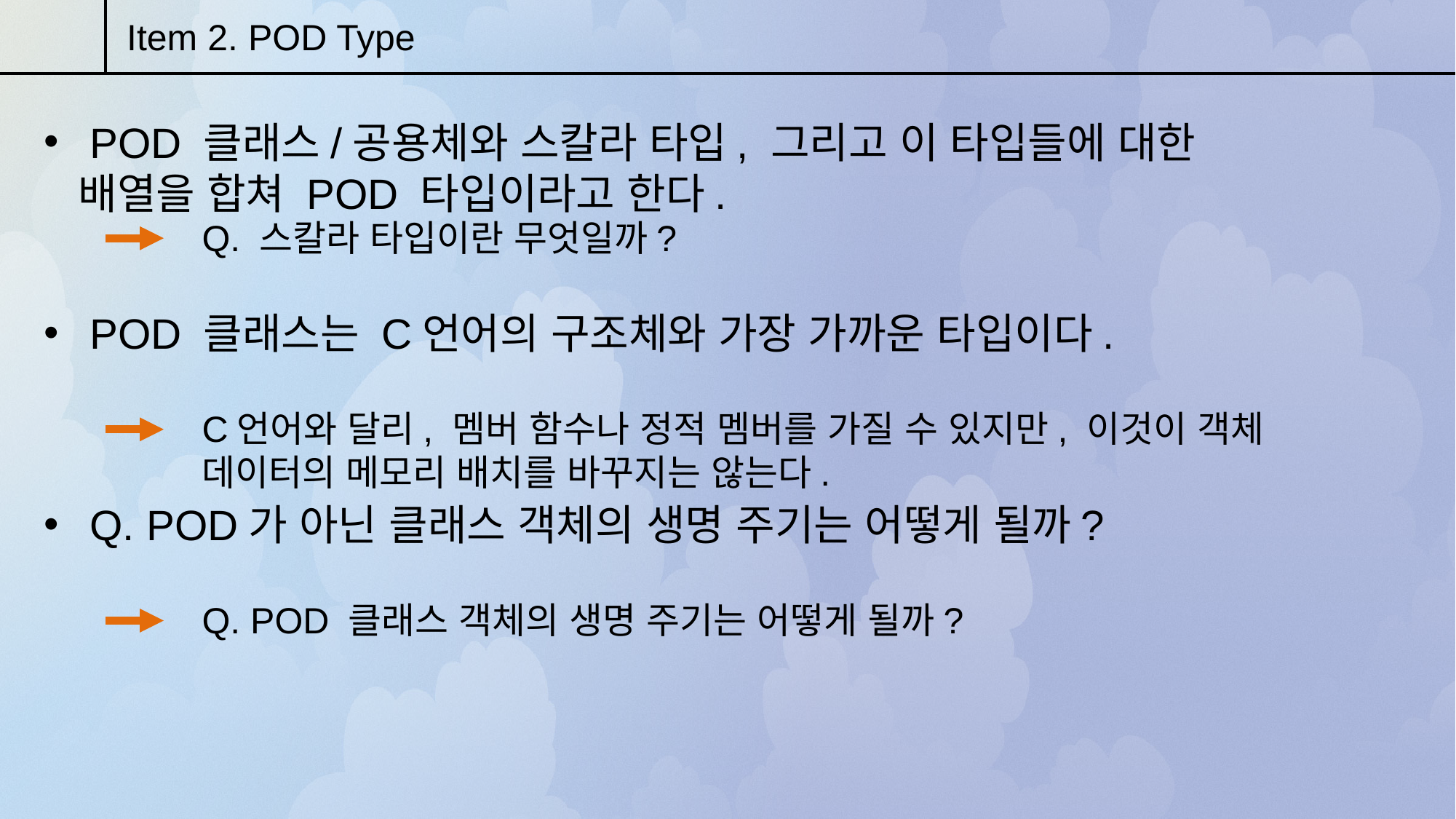

Item 2. POD Type
 POD 클래스/공용체와 스칼라 타입, 그리고 이 타입들에 대한 배열을 합쳐 POD 타입이라고 한다.
Q. 스칼라 타입이란 무엇일까?
 POD 클래스는 C언어의 구조체와 가장 가까운 타입이다.
C언어와 달리, 멤버 함수나 정적 멤버를 가질 수 있지만, 이것이 객체 데이터의 메모리 배치를 바꾸지는 않는다.
 Q. POD가 아닌 클래스 객체의 생명 주기는 어떻게 될까?
Q. POD 클래스 객체의 생명 주기는 어떻게 될까?